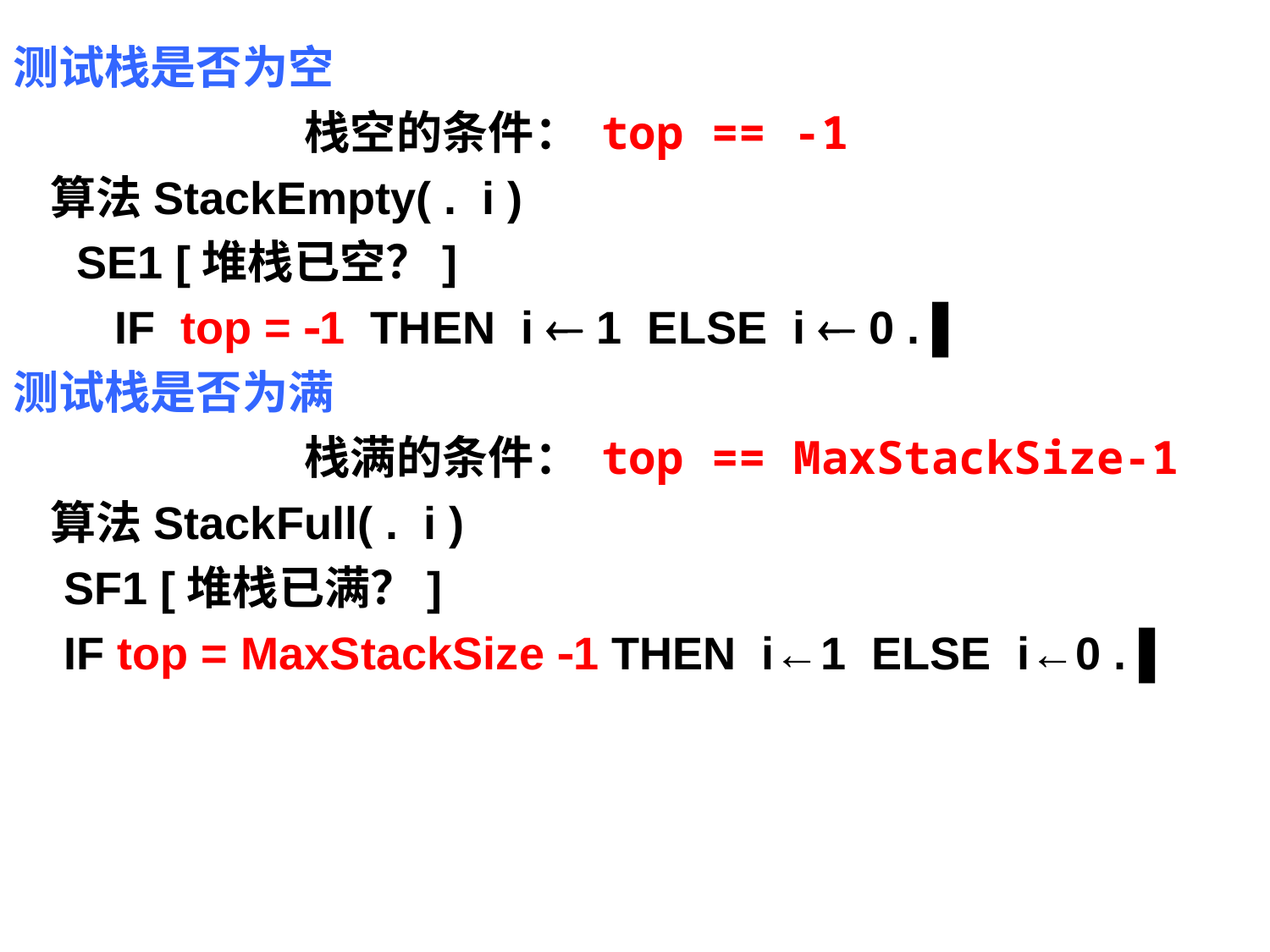

测试栈是否为空
			栈空的条件： top == -1
	算法StackEmpty( .  i )
     SE1 [堆栈已空？]
        IF  top = −1  THEN  i ← 1  ELSE  i ← 0 . ▌
测试栈是否为满
			栈满的条件： top == MaxStackSize-1
	算法StackFull( .  i )
    SF1 [堆栈已满？]
    IF top = MaxStackSize −1 THEN  i←1  ELSE  i←0 . ▌